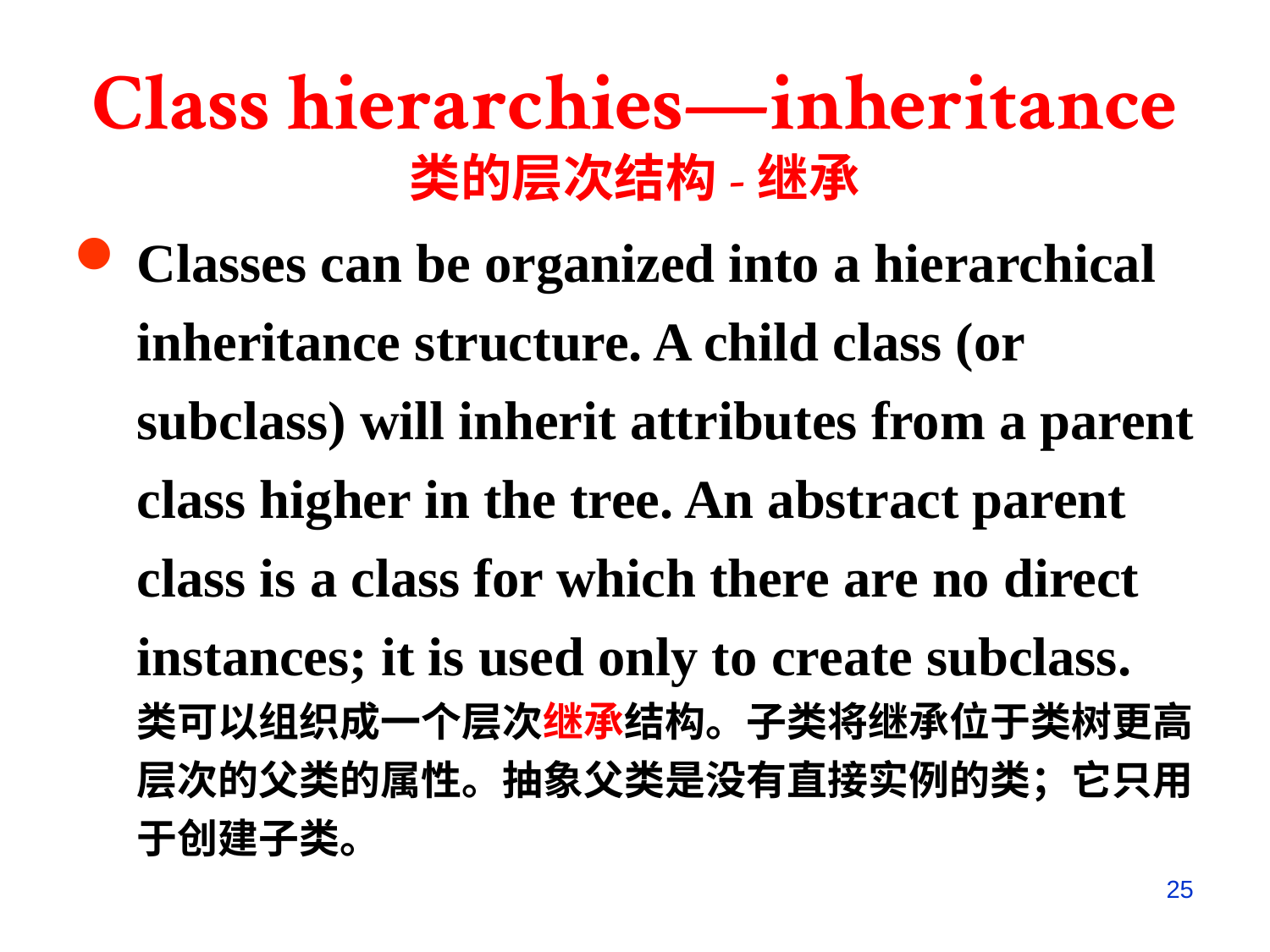

Class hierarchies—inheritance
类的层次结构-继承
Classes can be organized into a hierarchical inheritance structure. A child class (or subclass) will inherit attributes from a parent class higher in the tree. An abstract parent class is a class for which there are no direct instances; it is used only to create subclass.
类可以组织成一个层次继承结构。子类将继承位于类树更高层次的父类的属性。抽象父类是没有直接实例的类；它只用于创建子类。
25